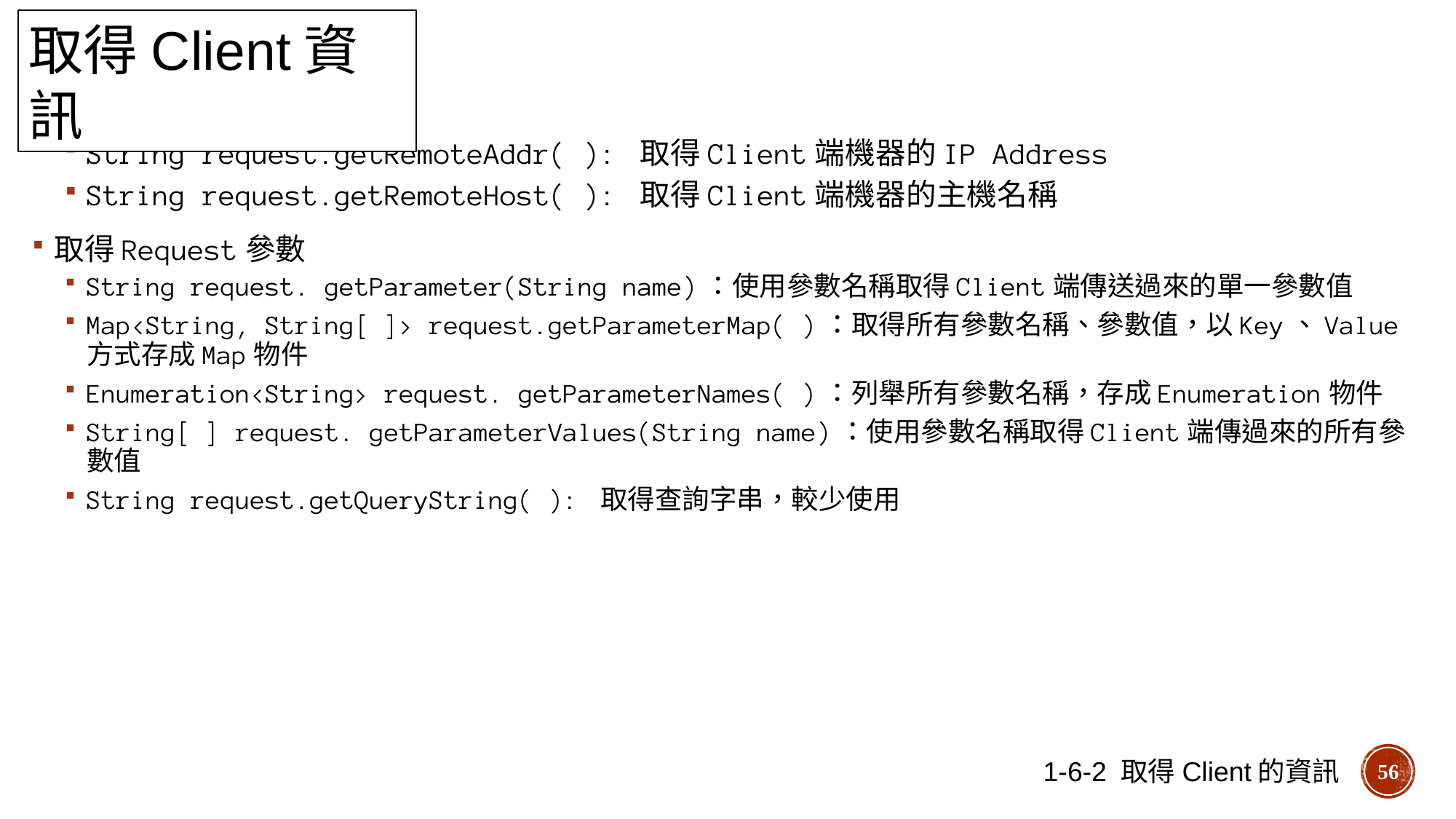

取得Client資訊

取得Client機器的資訊
String request.getRemoteAddr( ): 取得Client端機器的IP Address
String request.getRemoteHost( ): 取得Client端機器的主機名稱
取得Request參數
String request. getParameter(String name)：使用參數名稱取得Client端傳送過來的單一參數值
Map<String, String[ ]> request.getParameterMap( )：取得所有參數名稱、參數值，以Key、Value方式存成Map物件
Enumeration<String> request. getParameterNames( )：列舉所有參數名稱，存成Enumeration物件
String[ ] request. getParameterValues(String name)：使用參數名稱取得Client端傳過來的所有參數值
String request.getQueryString( ): 取得查詢字串，較少使用
1-6-2 取得Client的資訊
56